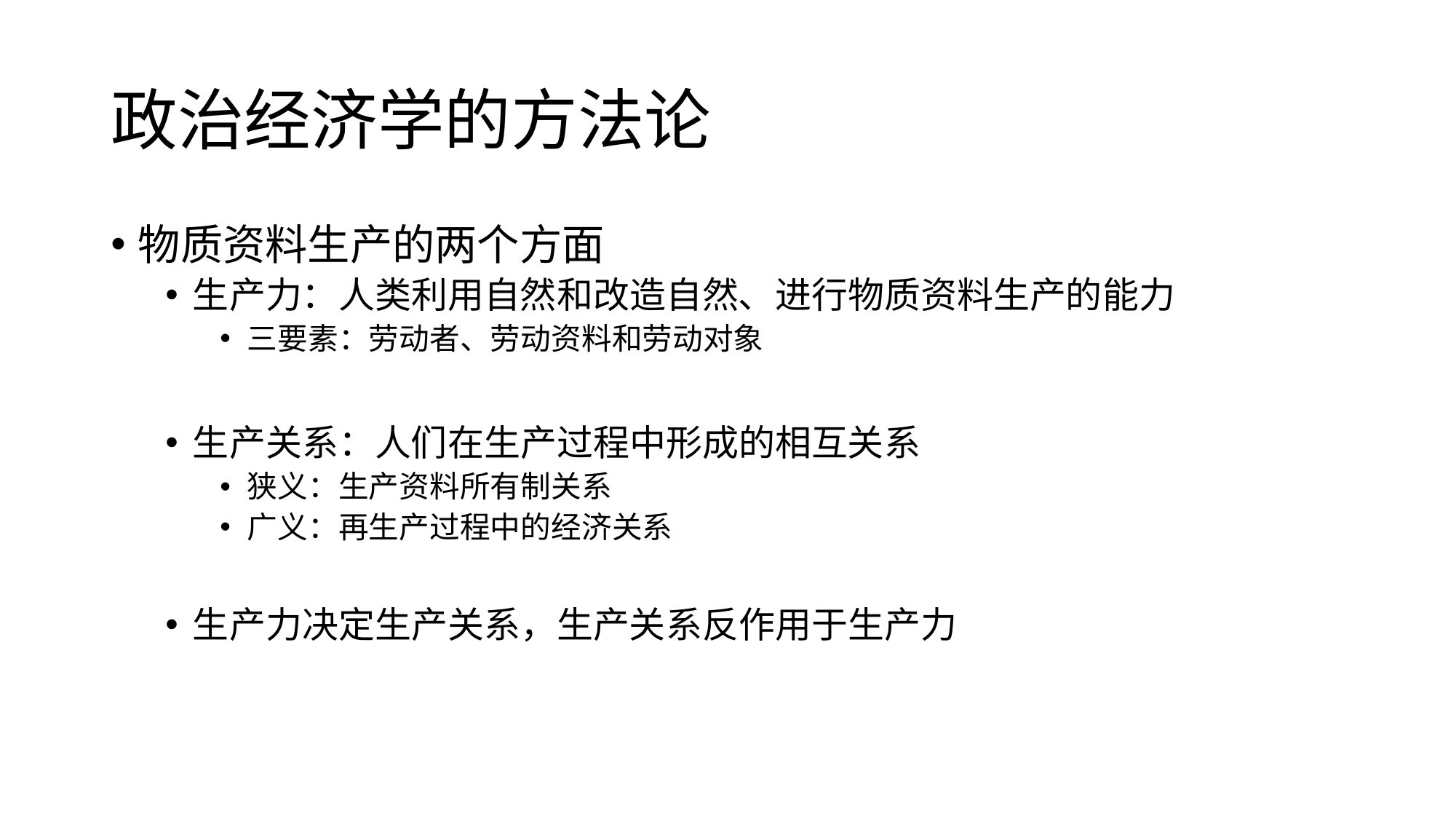

# 政治经济学的方法论
物质资料生产的两个方面
生产力：人类利用自然和改造自然、进行物质资料生产的能力
三要素：劳动者、劳动资料和劳动对象

生产关系：人们在生产过程中形成的相互关系
狭义：生产资料所有制关系
广义：再生产过程中的经济关系

生产力决定生产关系，生产关系反作用于生产力